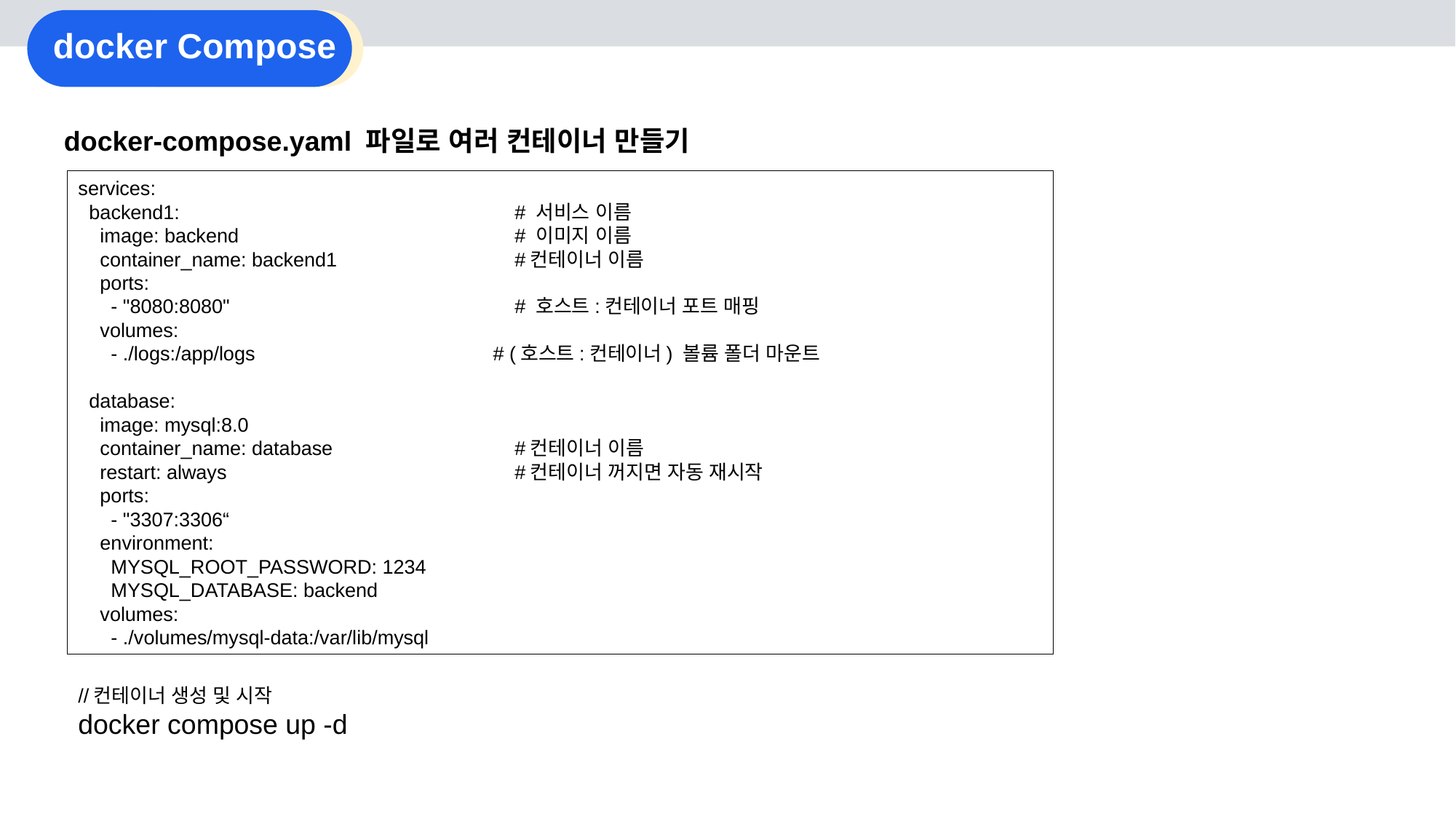

docker Compose
docker-compose.yaml 파일로 여러 컨테이너 만들기
services:
  backend1:                               		# 서비스 이름
    image: backend                  		# 이미지 이름
    container_name: backend1 		#컨테이너 이름
    ports:
      - "8080:8080"  			# 호스트:컨테이너 포트 매핑
    volumes:
      - ./logs:/app/logs          	                # (호스트:컨테이너) 볼륨 폴더 마운트

  database:
    image: mysql:8.0
    container_name: database		#컨테이너 이름
    restart: always			#컨테이너 꺼지면 자동 재시작
    ports:
      - "3307:3306“
    environment:
      MYSQL_ROOT_PASSWORD: 1234
      MYSQL_DATABASE: backend
    volumes:
      - ./volumes/mysql-data:/var/lib/mysql
//컨테이너 생성 및 시작
docker compose up -d